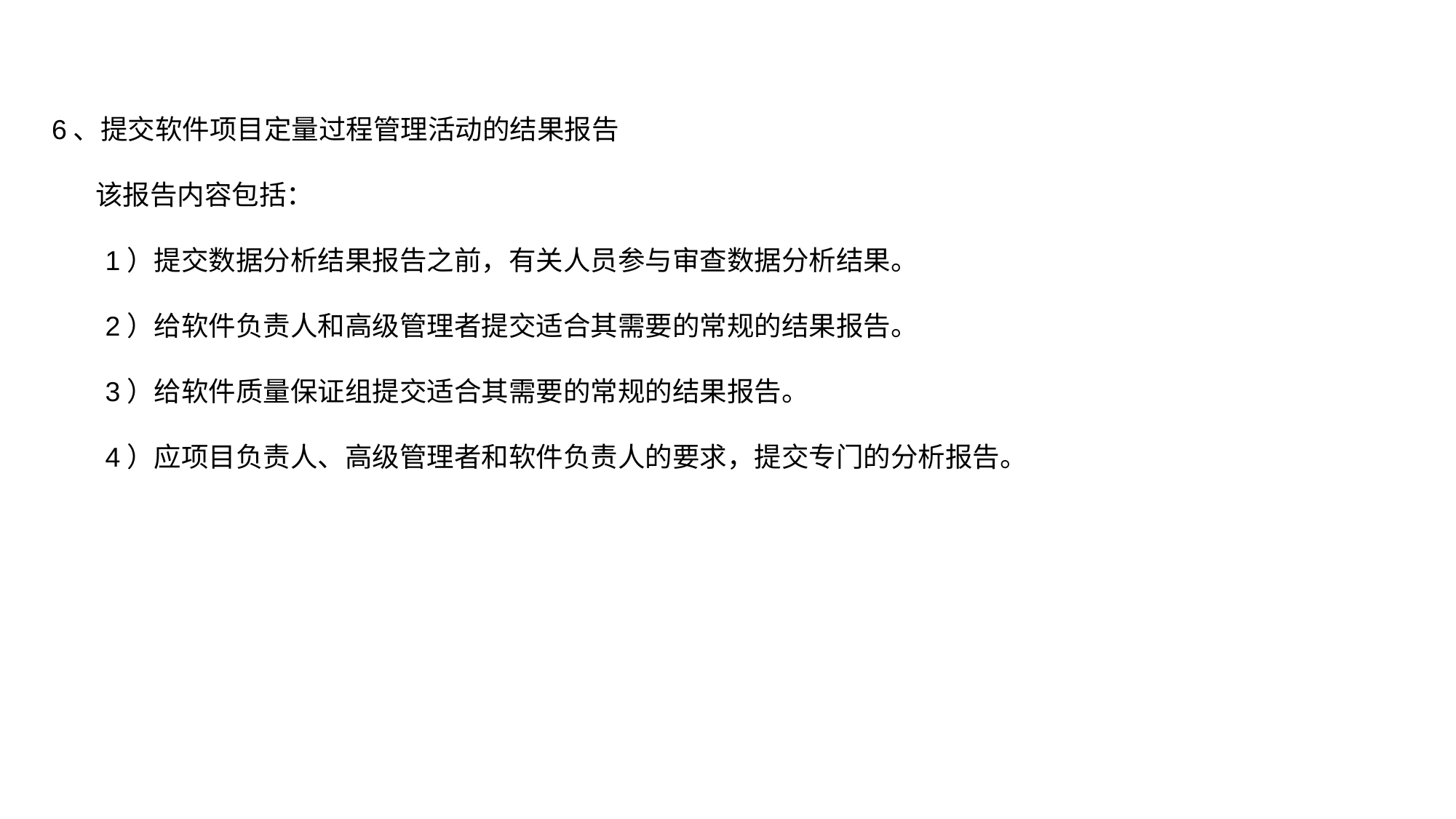

6、提交软件项目定量过程管理活动的结果报告
      该报告内容包括：
       1）提交数据分析结果报告之前，有关人员参与审查数据分析结果。
       2）给软件负责人和高级管理者提交适合其需要的常规的结果报告。
       3）给软件质量保证组提交适合其需要的常规的结果报告。
       4）应项目负责人、高级管理者和软件负责人的要求，提交专门的分析报告。